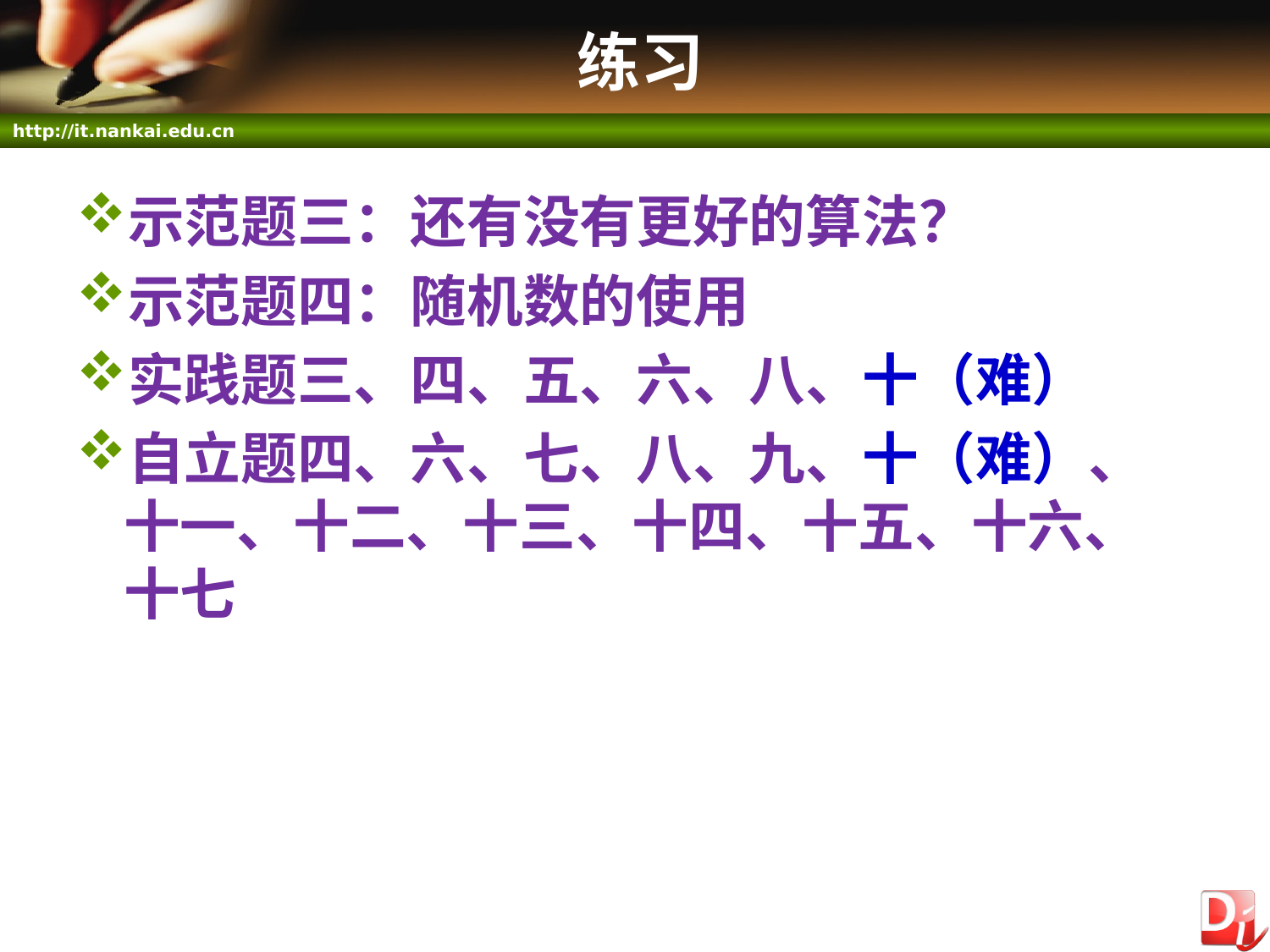

# 练习
示范题三：还有没有更好的算法？
示范题四：随机数的使用
实践题三、四、五、六、八、十（难）
自立题四、六、七、八、九、十（难）、十一、十二、十三、十四、十五、十六、十七